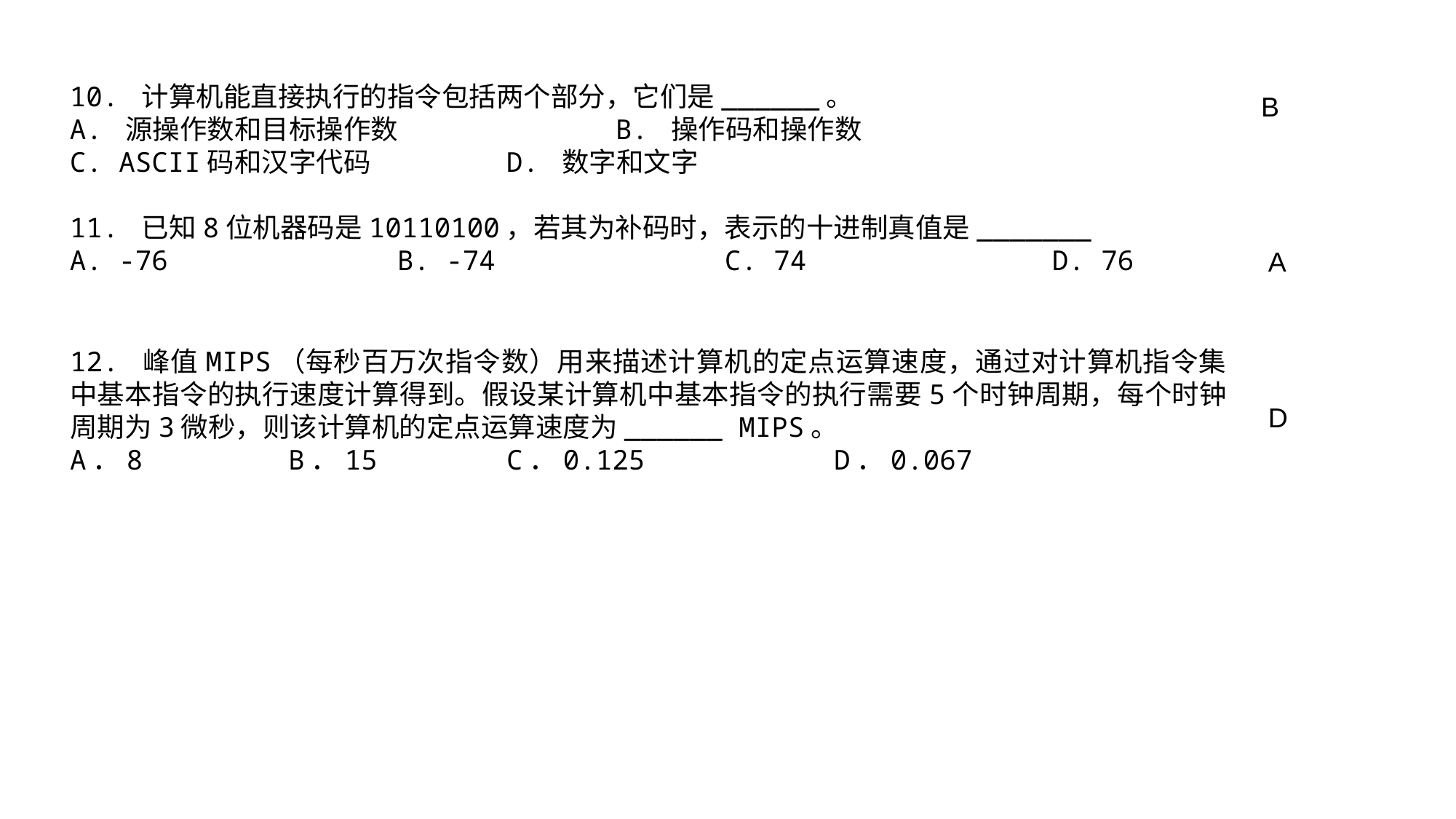

10. 计算机能直接执行的指令包括两个部分，它们是______。
A. 源操作数和目标操作数		B. 操作码和操作数
C. ASCII码和汉字代码		D. 数字和文字

11. 已知8位机器码是10110100，若其为补码时，表示的十进制真值是_______
A. -76			B. -74			C. 74			D. 76
B
A
12. 峰值MIPS（每秒百万次指令数）用来描述计算机的定点运算速度，通过对计算机指令集中基本指令的执行速度计算得到。假设某计算机中基本指令的执行需要5个时钟周期，每个时钟周期为3微秒，则该计算机的定点运算速度为______ MIPS。
A．8		B．15		C．0.125		D．0.067
D